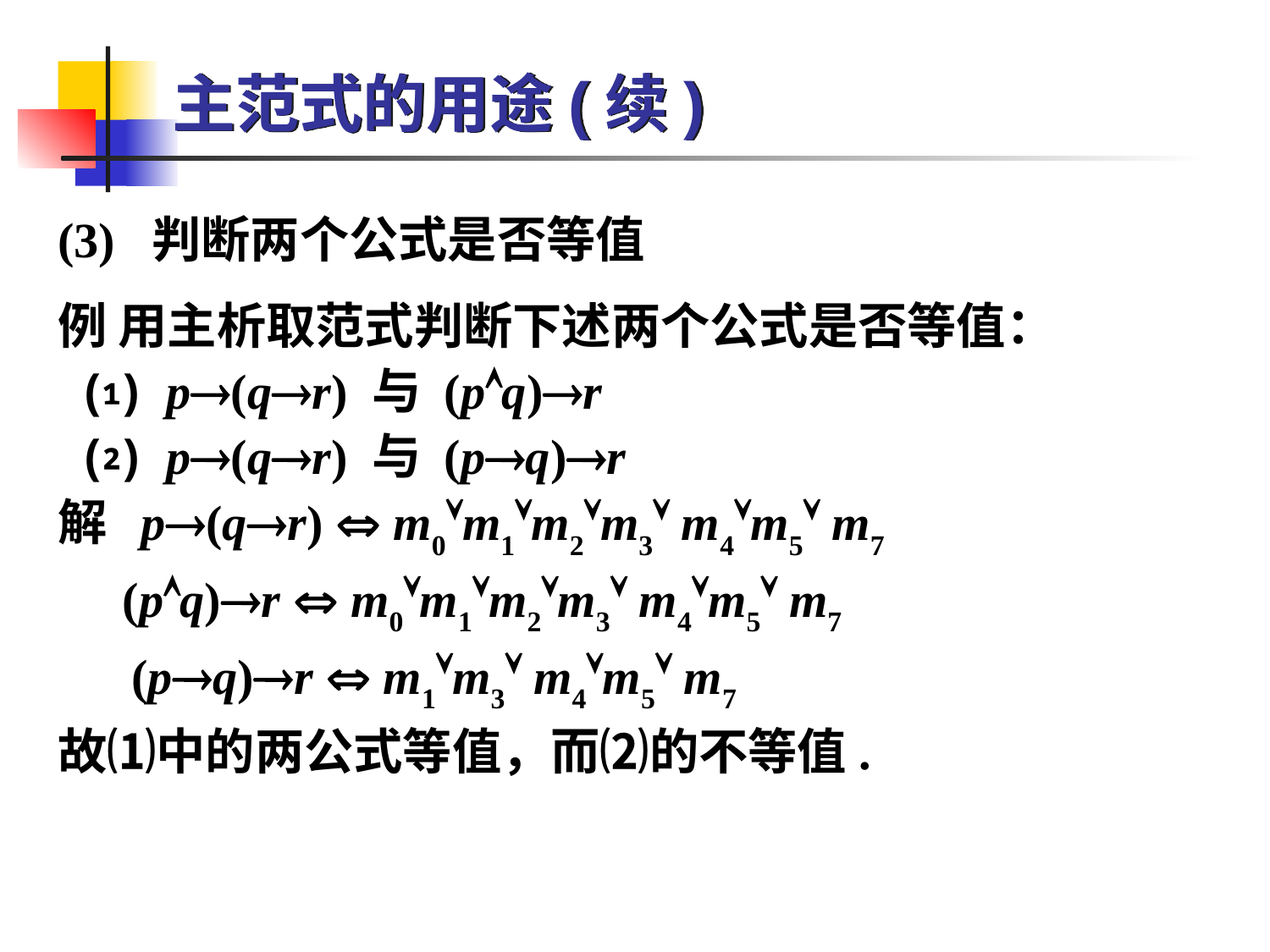

# 主范式的用途(续)
(3)  判断两个公式是否等值
例 用主析取范式判断下述两个公式是否等值：
  ⑴  p→(q→r) 与 (p∧q)→r
  ⑵  p→(q→r) 与 (p→q)→r
解  p→(q→r) ⇔ m0∨m1∨m2∨m3∨ m4∨m5∨ m7
         (p∧q)→r ⇔ m0∨m1∨m2∨m3∨ m4∨m5∨ m7
      (p→q)→r ⇔ m1∨m3∨ m4∨m5∨ m7
故⑴中的两公式等值，而⑵的不等值.